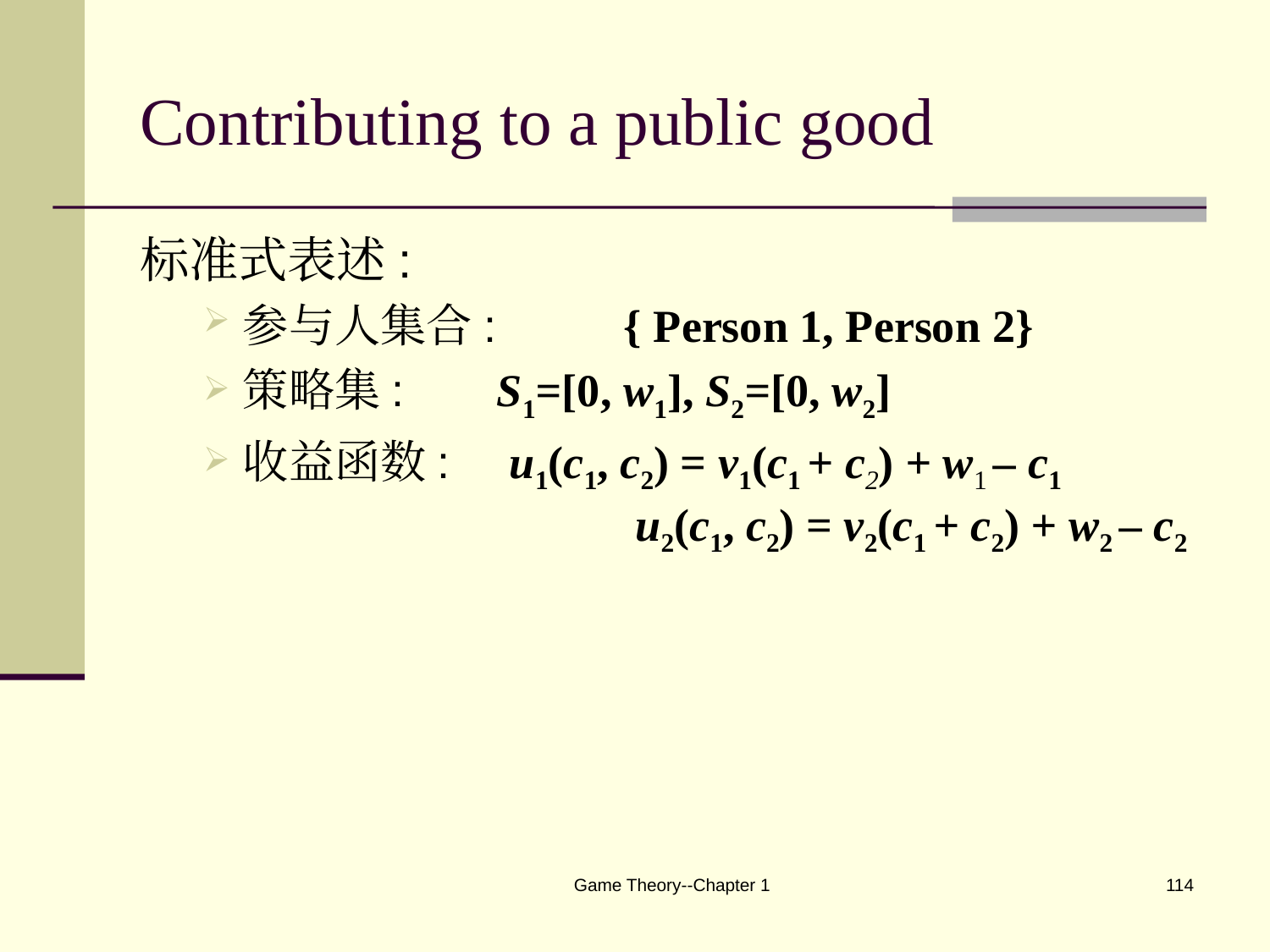

# Contributing to a public good
标准式表述:
参与人集合: 	{ Person 1, Person 2}
策略集: 	S1=[0, w1], S2=[0, w2]
收益函数: 	 u1(c1, c2) = v1(c1 + c2) + w1 – c1
 			 u2(c1, c2) = v2(c1 + c2) + w2 – c2

Game Theory--Chapter 1
114